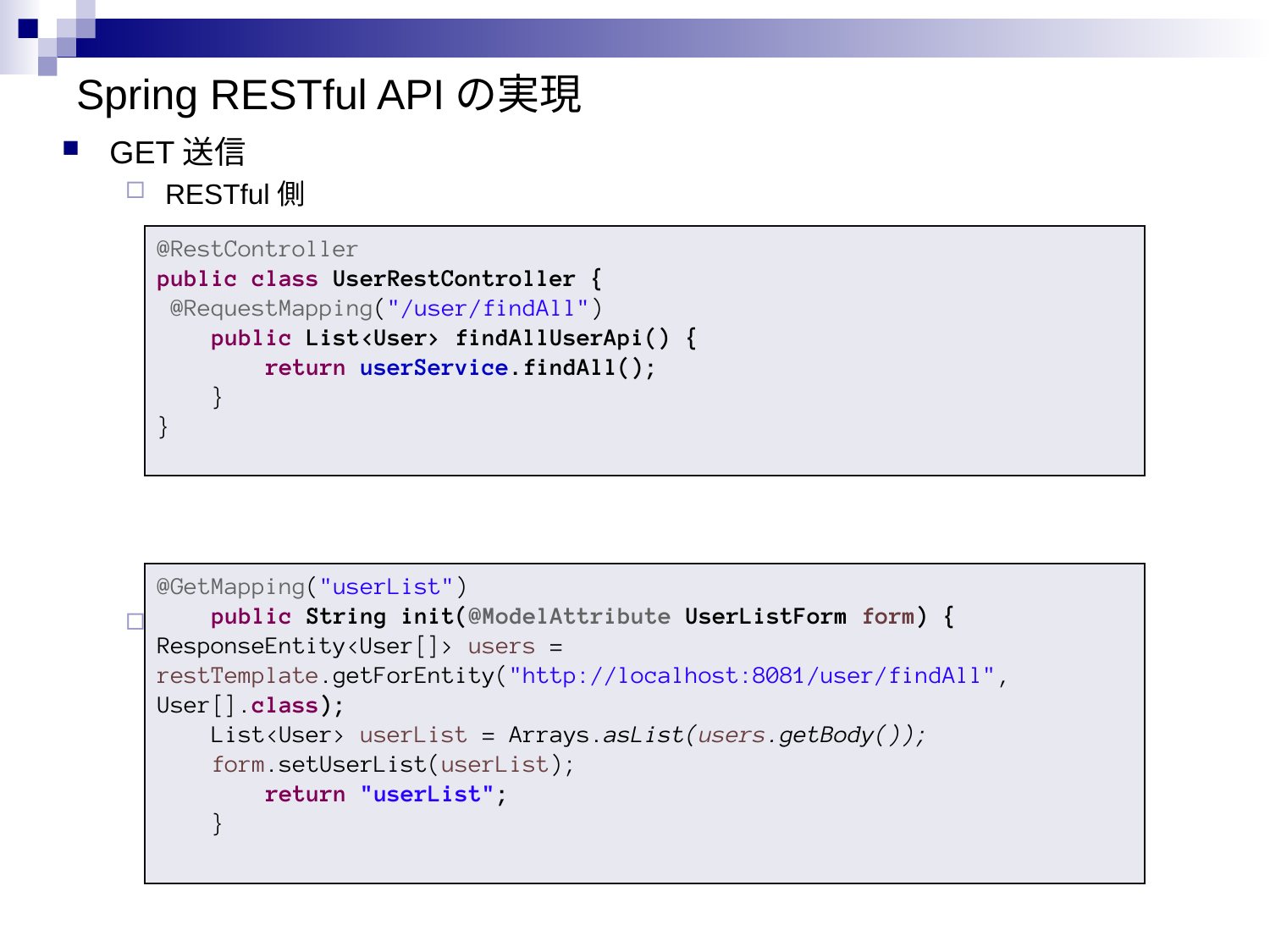

# Spring RESTful APIの実現
GET送信
RESTful側

クライアント側
@RestController
public class UserRestController {
 @RequestMapping("/user/findAll")
    public List<User> findAllUserApi() {
        return userService.findAll();
    }
}

@GetMapping("userList")
    public String init(@ModelAttribute UserListForm form) {
ResponseEntity<User[]> users = restTemplate.getForEntity("http://localhost:8081/user/findAll", User[].class);
    List<User> userList = Arrays.asList(users.getBody());
    form.setUserList(userList);
        return "userList";
    }